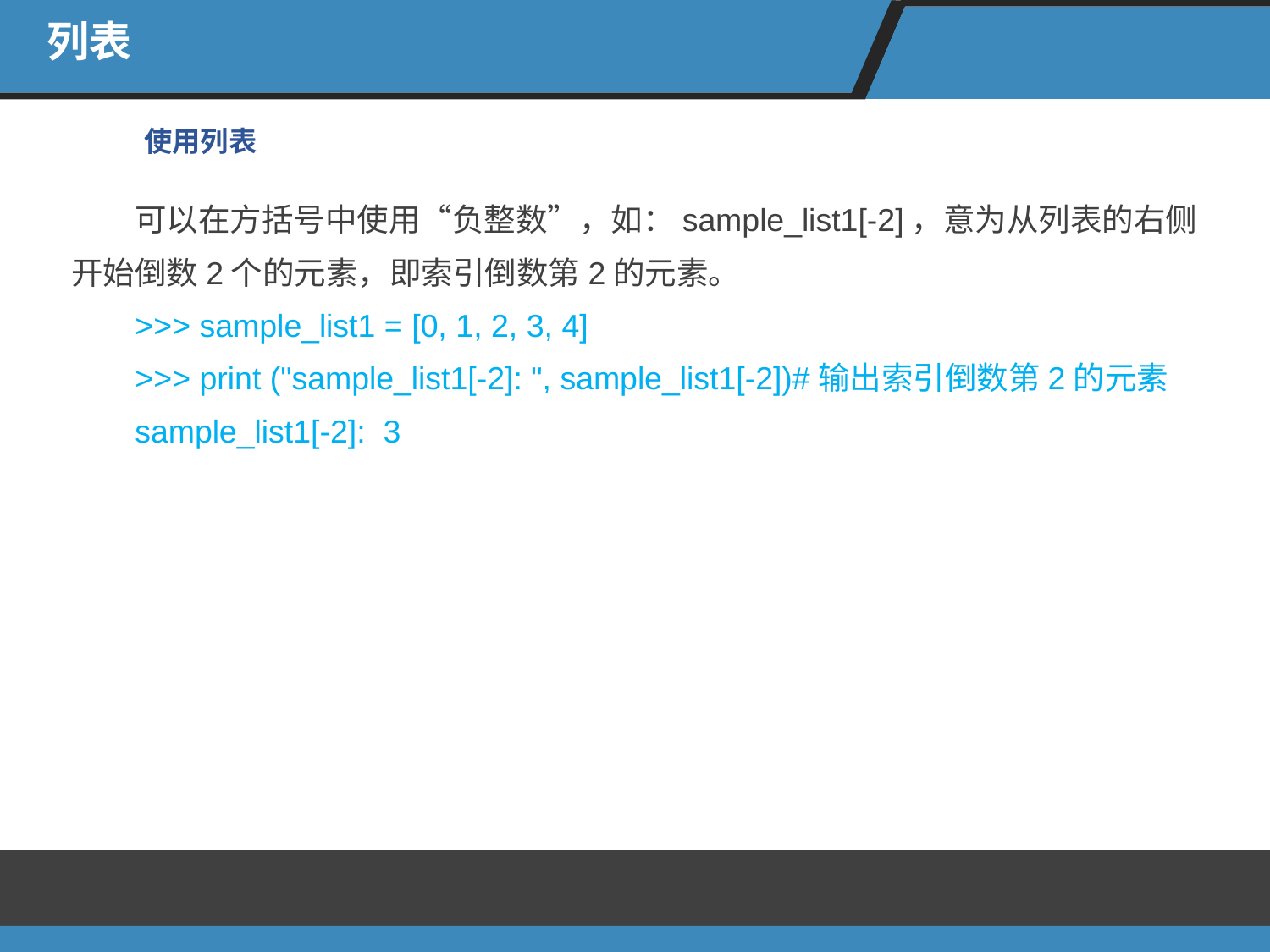

列表
使用列表

可以在方括号中使用“负整数”，如：sample_list1[-2]，意为从列表的右侧开始倒数2个的元素，即索引倒数第2的元素。
>>> sample_list1 = [0, 1, 2, 3, 4]
>>> print ("sample_list1[-2]: ", sample_list1[-2])#输出索引倒数第2的元素
sample_list1[-2]:  3